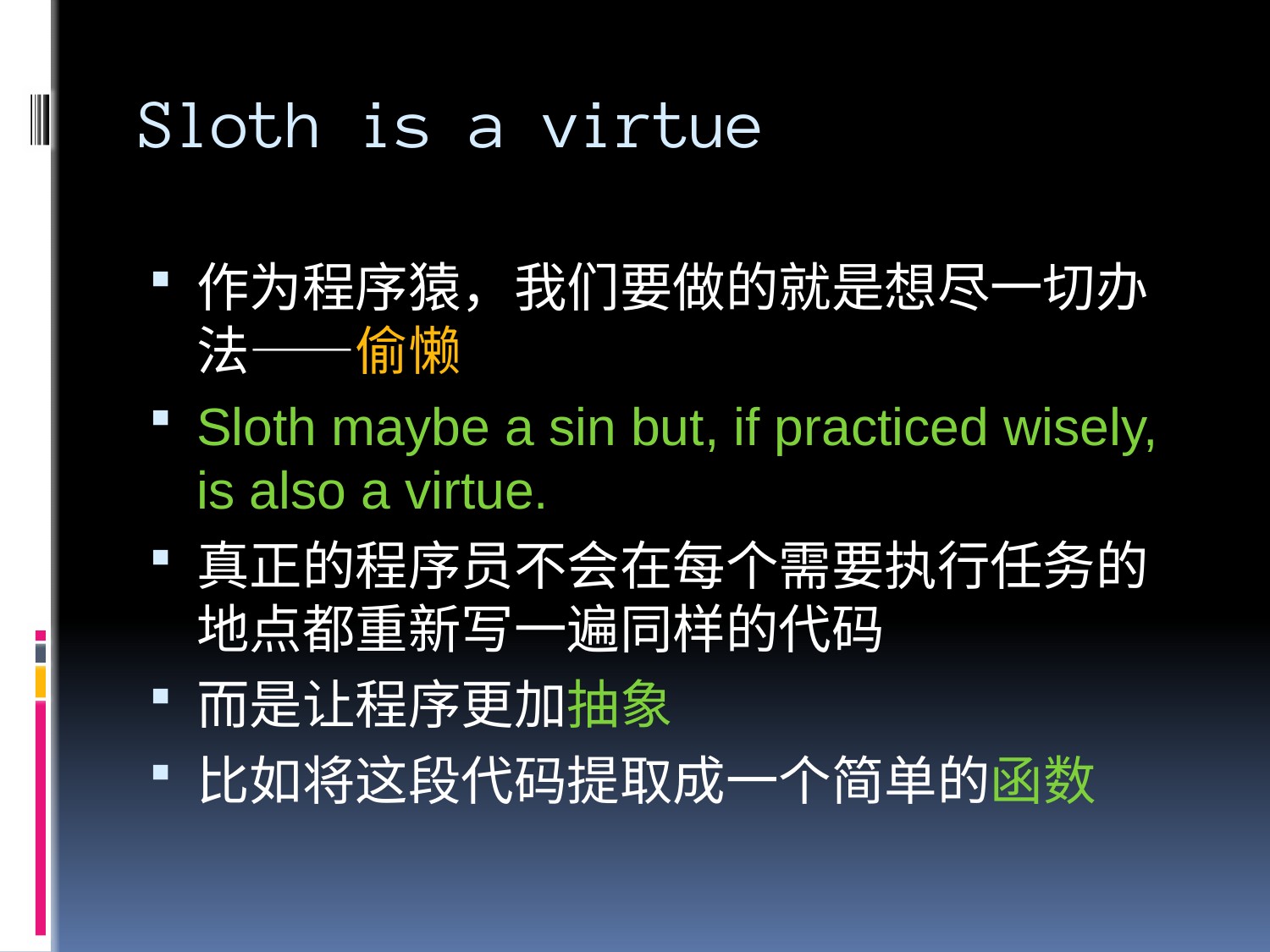

# Sloth is a virtue
作为程序猿，我们要做的就是想尽一切办法——偷懒
Sloth maybe a sin but, if practiced wisely, is also a virtue.
真正的程序员不会在每个需要执行任务的地点都重新写一遍同样的代码
而是让程序更加抽象
比如将这段代码提取成一个简单的函数